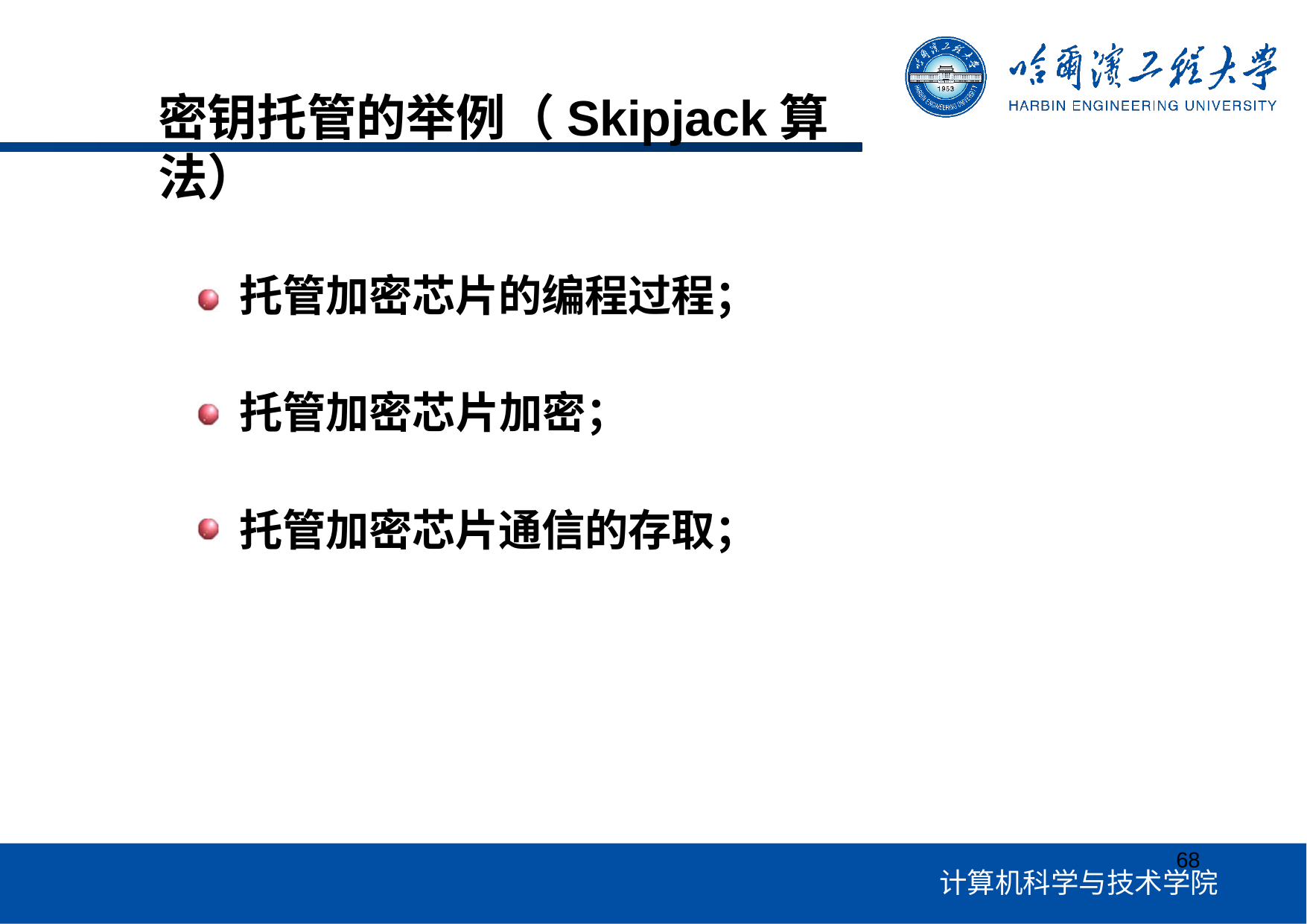

# 密钥托管的举例（Skipjack算法）
托管加密芯片的编程过程；

托管加密芯片加密；

托管加密芯片通信的存取；

68